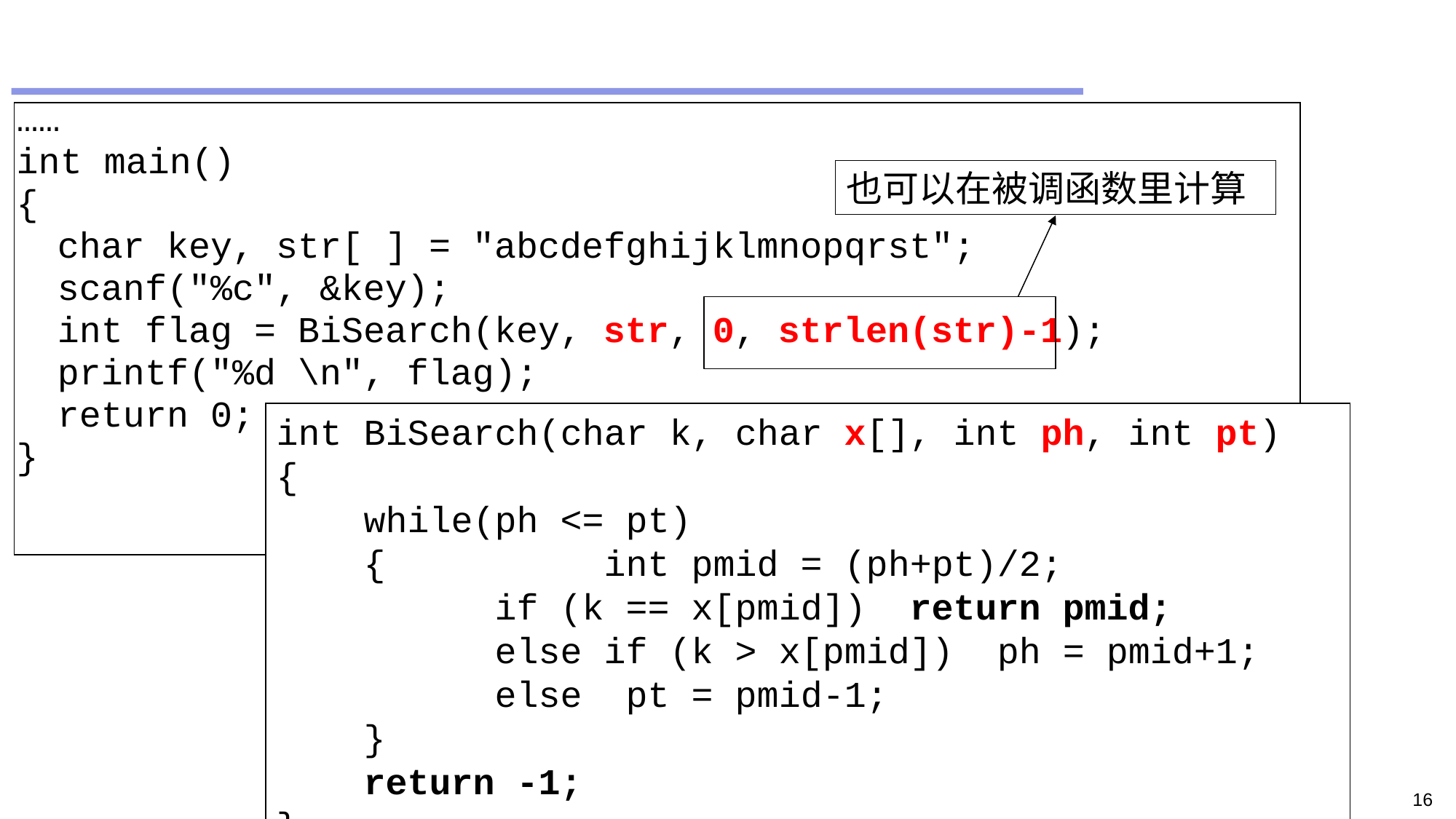

#
……
int main()
{
	char key, str[ ] = "abcdefghijklmnopqrst";
	scanf("%c", &key);
	int flag = BiSearch(key, str, 0, strlen(str)-1);
	printf("%d \n", flag);
	return 0;
}
也可以在被调函数里计算

int BiSearch(char k, char x[], int ph, int pt)
{
    while(ph <= pt)
    {		int pmid = (ph+pt)/2;
		if (k == x[pmid])  return pmid;
		else if (k > x[pmid])  ph = pmid+1;
		else  pt = pmid-1;
    }
    return -1;
}
16